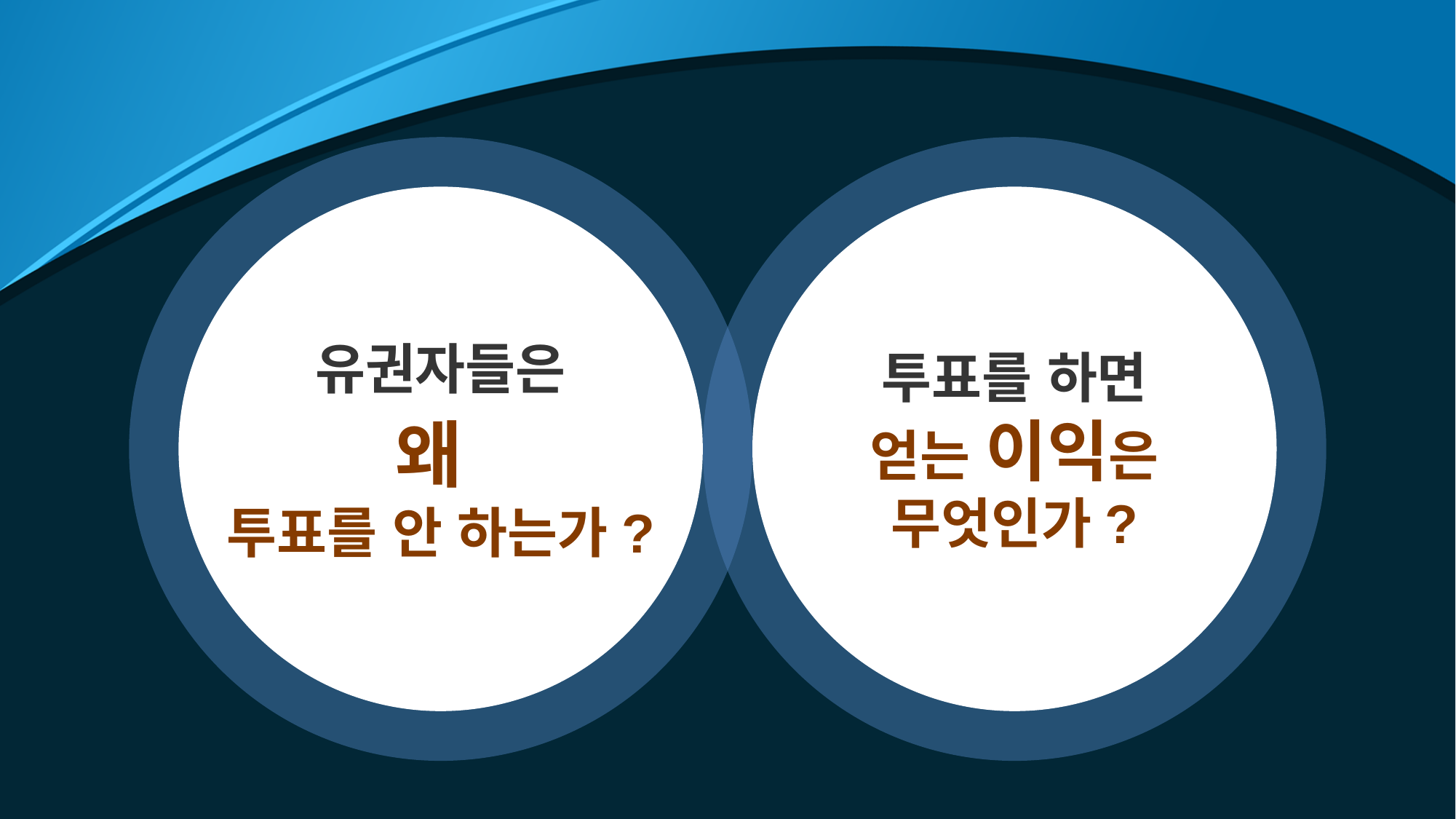

유권자들은
왜
투표를 안 하는가?
투표를 하면
얻는 이익은
무엇인가?